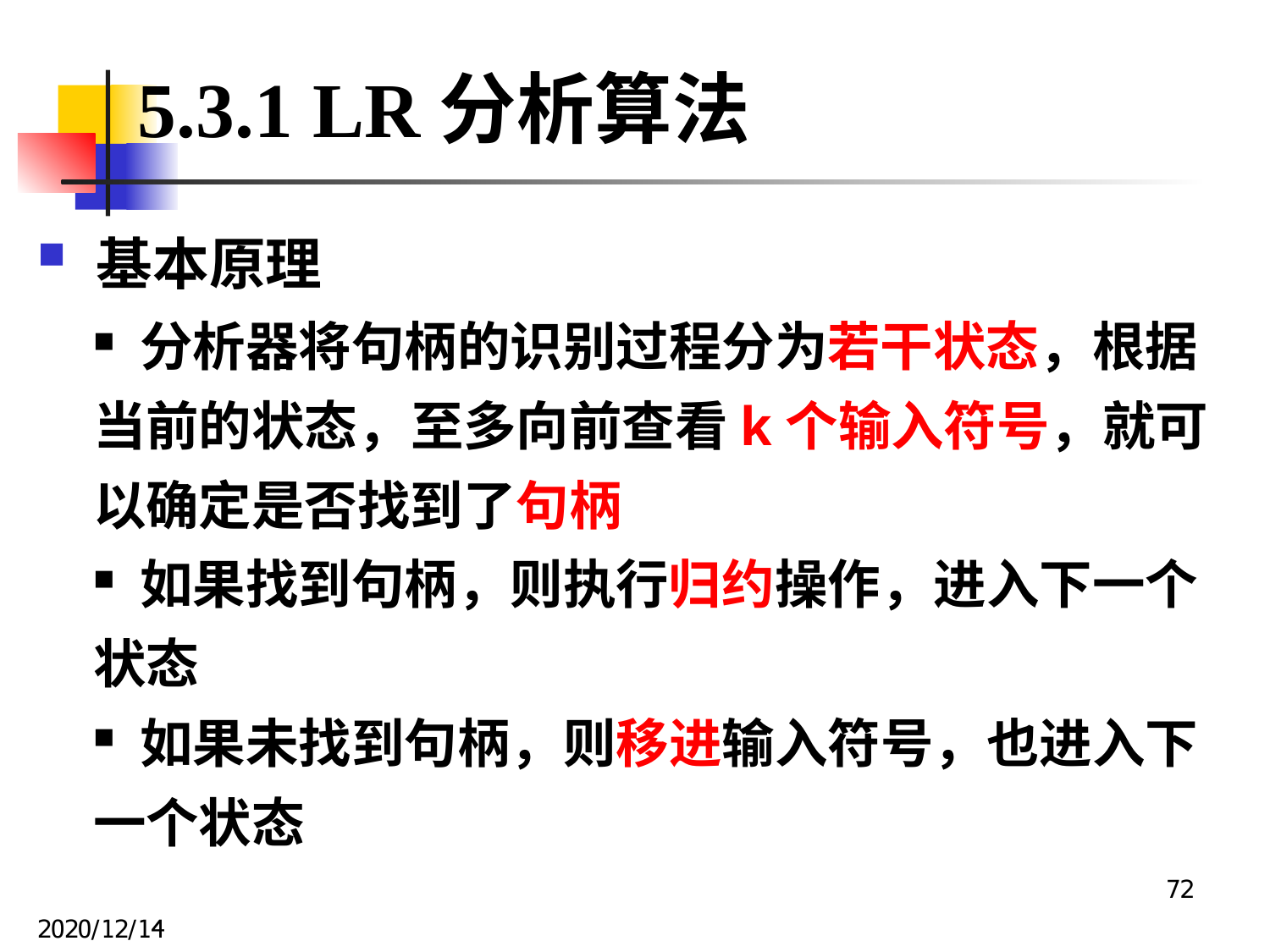

5.3.1 LR分析算法
 基本原理
 分析器将句柄的识别过程分为若干状态，根据当前的状态，至多向前查看k个输入符号，就可以确定是否找到了句柄
 如果找到句柄，则执行归约操作，进入下一个状态
 如果未找到句柄，则移进输入符号，也进入下一个状态
72
2020/12/14